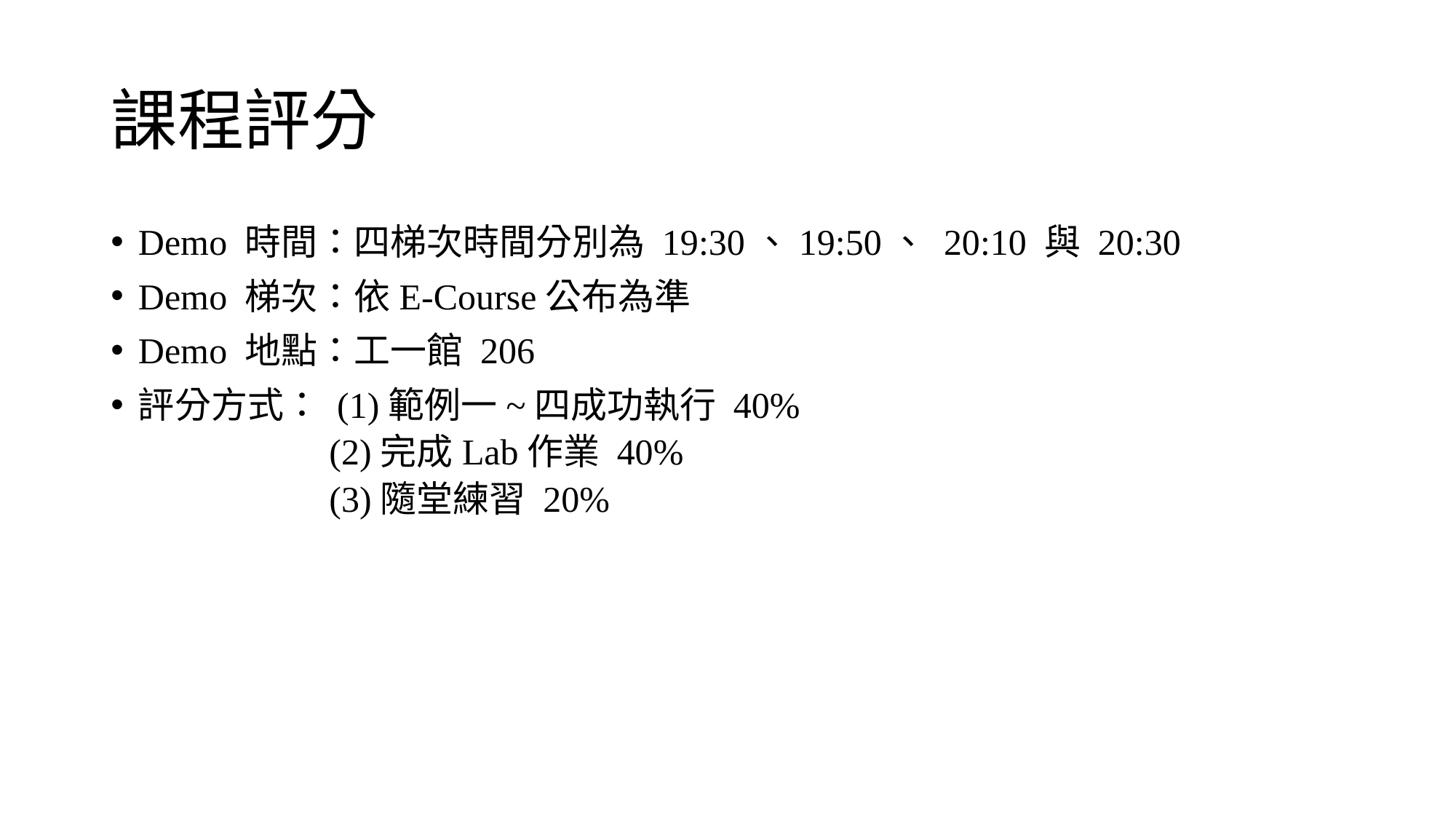

# 課程評分
Demo 時間：四梯次時間分別為 19:30、19:50、 20:10 與 20:30
Demo 梯次：依E-Course公布為準
Demo 地點：工一館 206
評分方式： (1)範例一~四成功執行 40%
(2)完成Lab作業 40%
(3)隨堂練習 20%